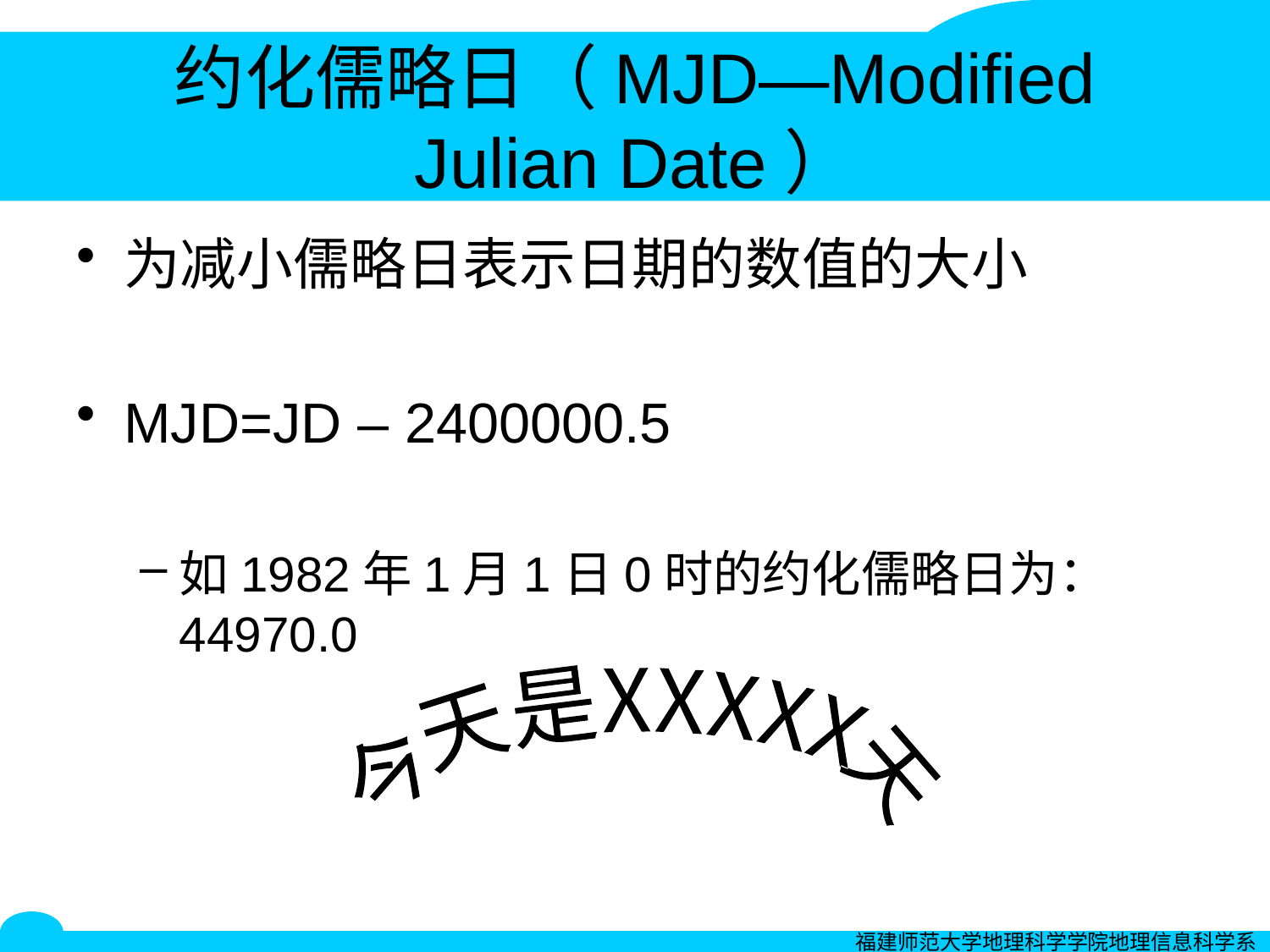

# 约化儒略日（MJD—Modified Julian Date）
为减小儒略日表示日期的数值的大小

MJD=JD – 2400000.5

如1982年1月1日0时的约化儒略日为：44970.0
今天是XXXXX天